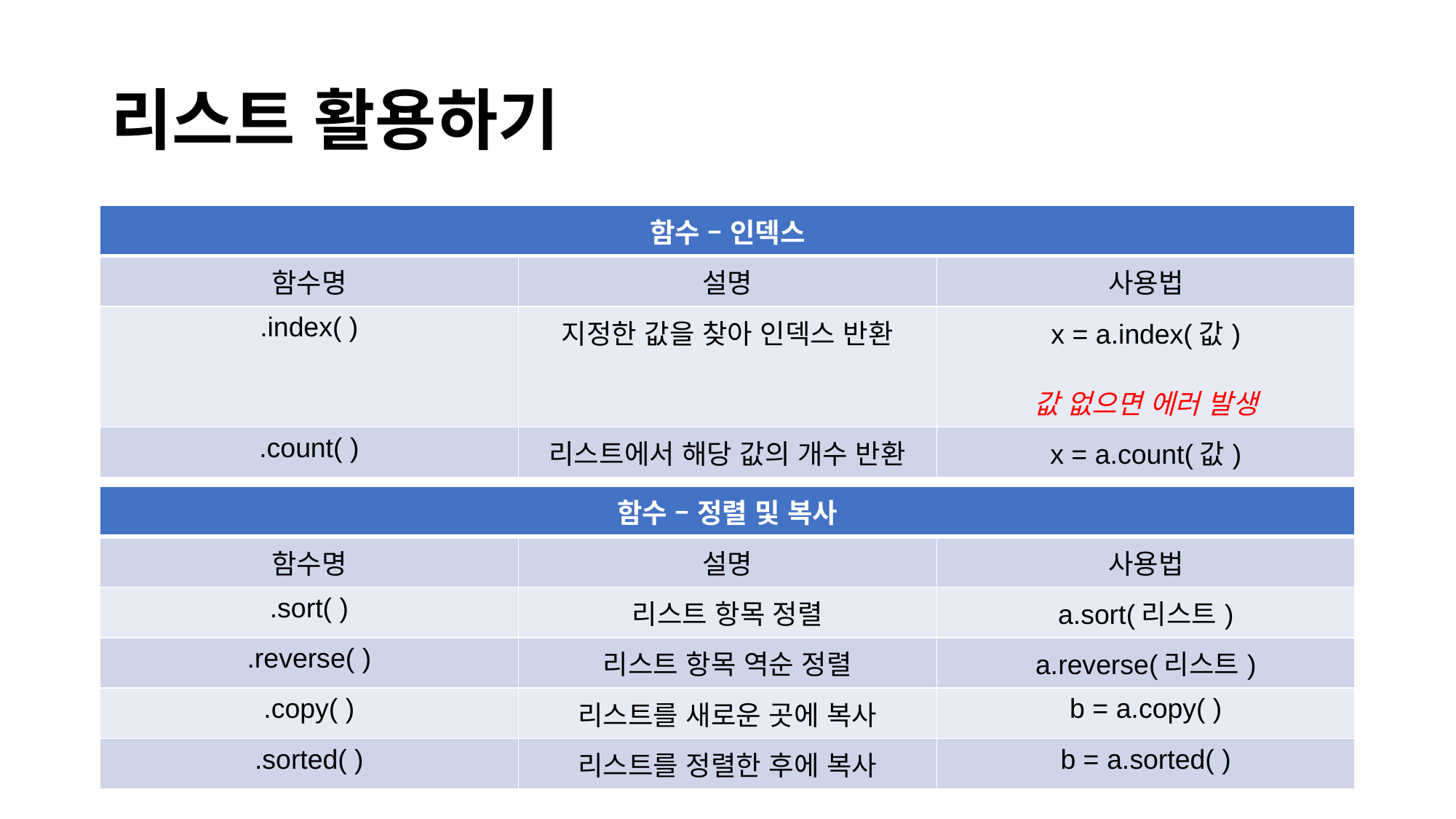

# 리스트 활용하기
| 함수 – 인덱스 |  |  |
| --- | --- | --- |
| 함수명 | 설명 | 사용법 |
| .index( ) | 지정한 값을 찾아 인덱스 반환 | x = a.index(값) 값 없으면 에러 발생 |
| .count( ) | 리스트에서 해당 값의 개수 반환 | x = a.count(값) |
| 함수 – 정렬 및 복사 |  |  |
| --- | --- | --- |
| 함수명 | 설명 | 사용법 |
| .sort( ) | 리스트 항목 정렬 | a.sort(리스트) |
| .reverse( ) | 리스트 항목 역순 정렬 | a.reverse(리스트) |
| .copy( ) | 리스트를 새로운 곳에 복사 | b = a.copy( ) |
| .sorted( ) | 리스트를 정렬한 후에 복사 | b = a.sorted( ) |
7